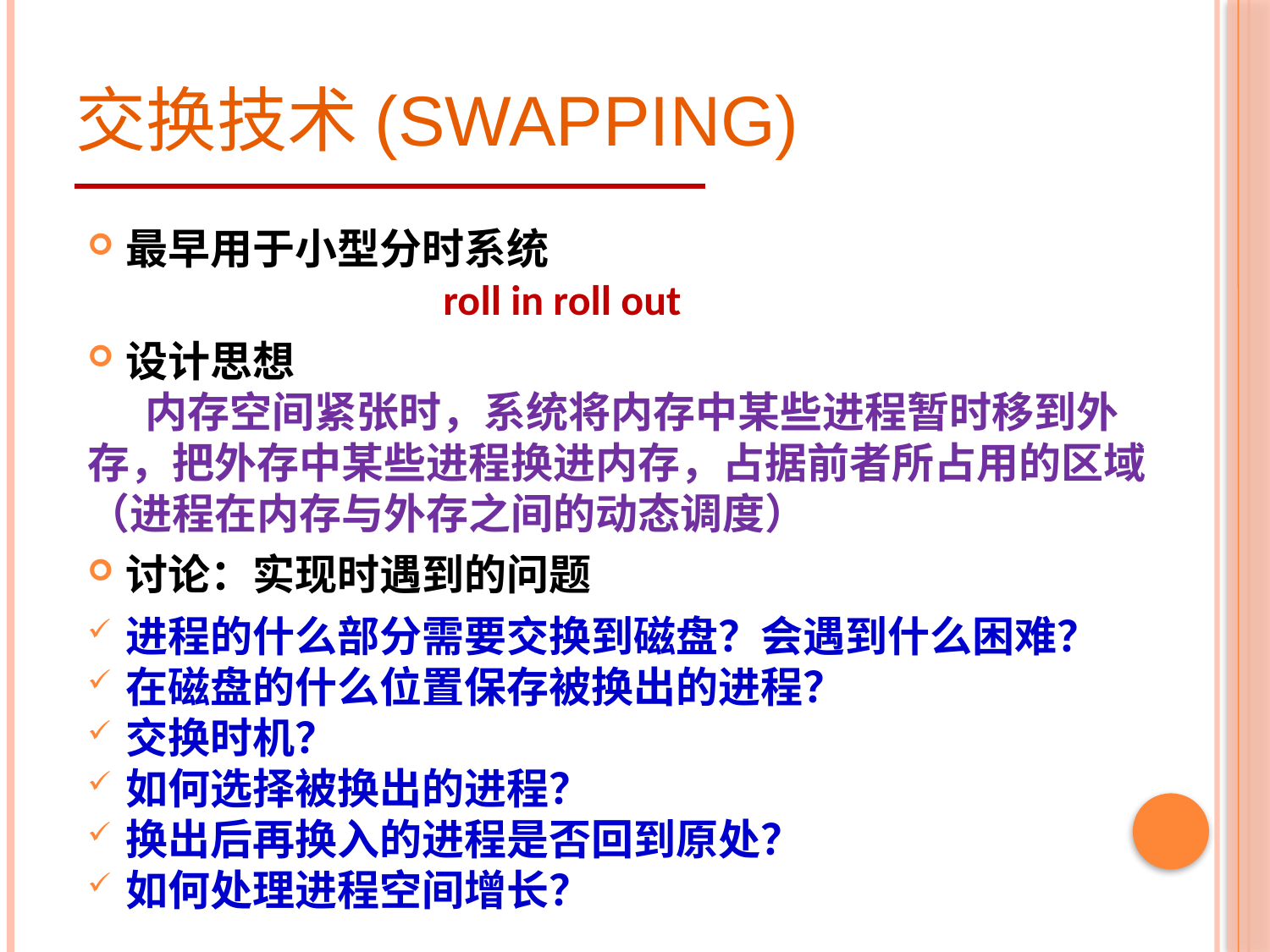

# 交换技术(Swapping)
最早用于小型分时系统
              roll in roll out
设计思想
     内存空间紧张时，系统将内存中某些进程暂时移到外存，把外存中某些进程换进内存，占据前者所占用的区域（进程在内存与外存之间的动态调度）
讨论：实现时遇到的问题
进程的什么部分需要交换到磁盘？会遇到什么困难？
在磁盘的什么位置保存被换出的进程？
交换时机？
如何选择被换出的进程？
换出后再换入的进程是否回到原处？
如何处理进程空间增长？